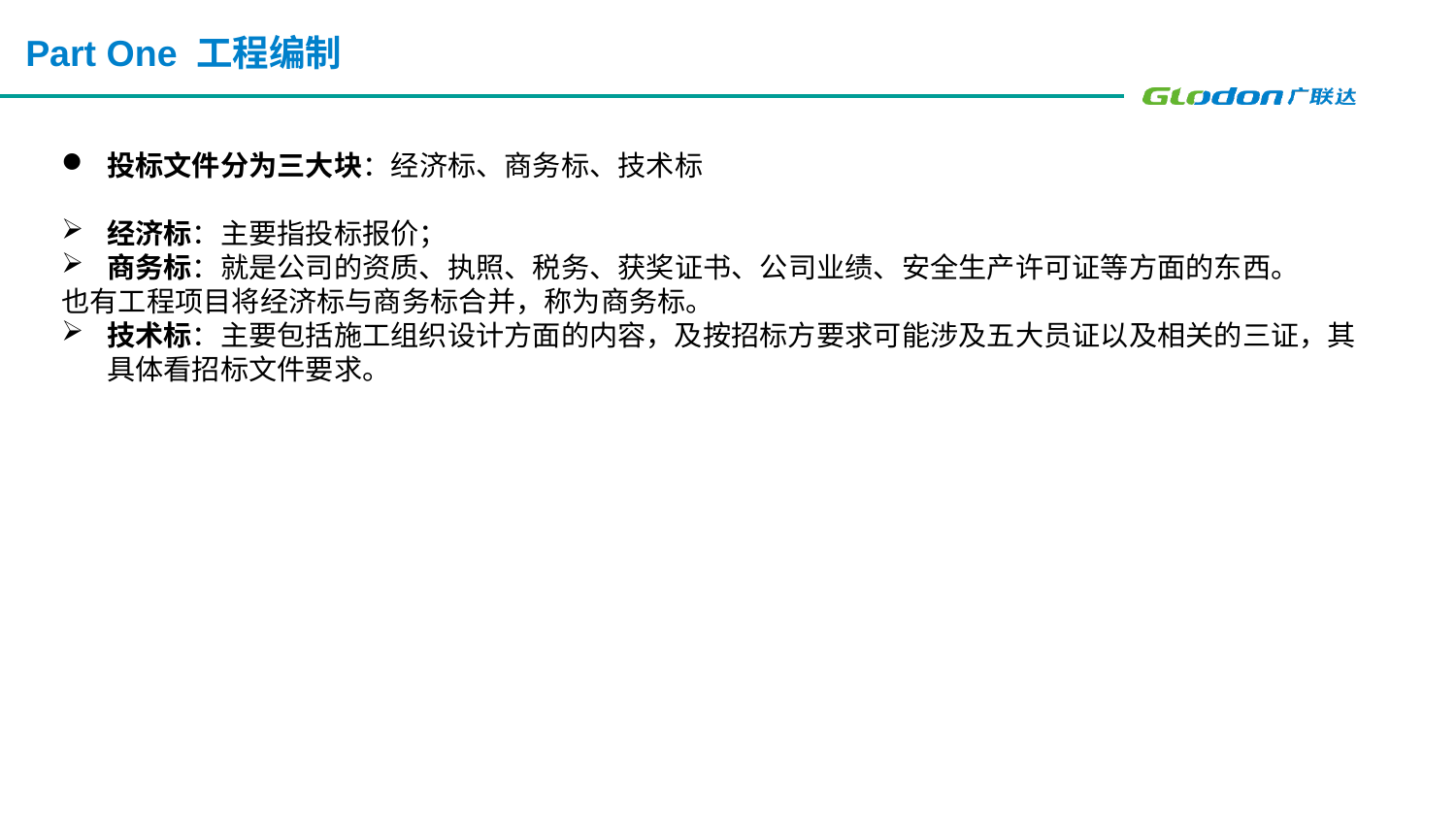

Part One 工程编制
投标文件分为三大块：经济标、商务标、技术标

经济标：主要指投标报价；
商务标：就是公司的资质、执照、税务、获奖证书、公司业绩、安全生产许可证等方面的东西。
也有工程项目将经济标与商务标合并，称为商务标。
技术标：主要包括施工组织设计方面的内容，及按招标方要求可能涉及五大员证以及相关的三证，其具体看招标文件要求。